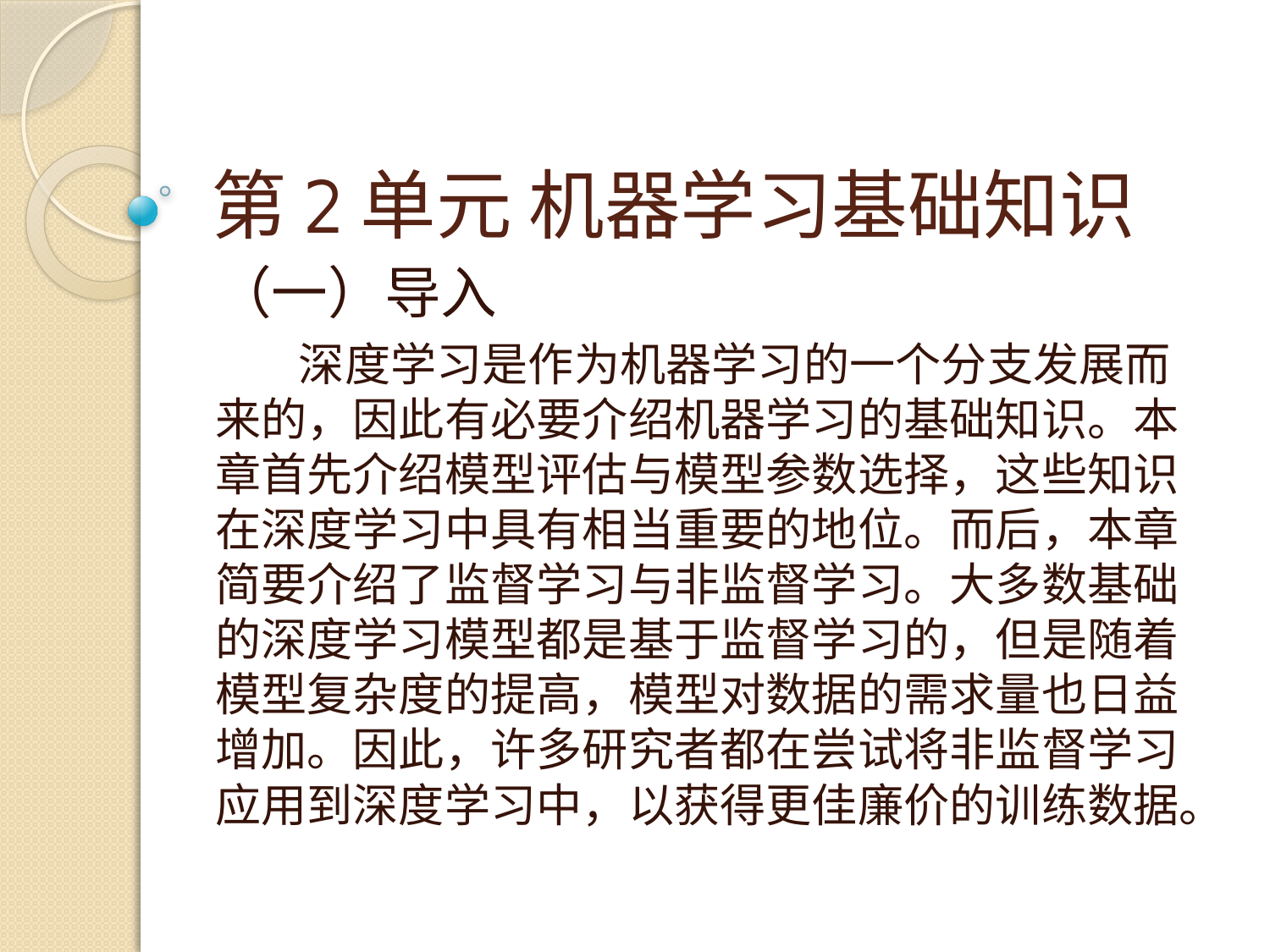

# 第2单元 机器学习基础知识
（一）导入
       深度学习是作为机器学习的一个分支发展而来的，因此有必要介绍机器学习的基础知识。本章首先介绍模型评估与模型参数选择，这些知识在深度学习中具有相当重要的地位。而后，本章简要介绍了监督学习与非监督学习。大多数基础的深度学习模型都是基于监督学习的，但是随着模型复杂度的提高，模型对数据的需求量也日益增加。因此，许多研究者都在尝试将非监督学习应用到深度学习中，以获得更佳廉价的训练数据。